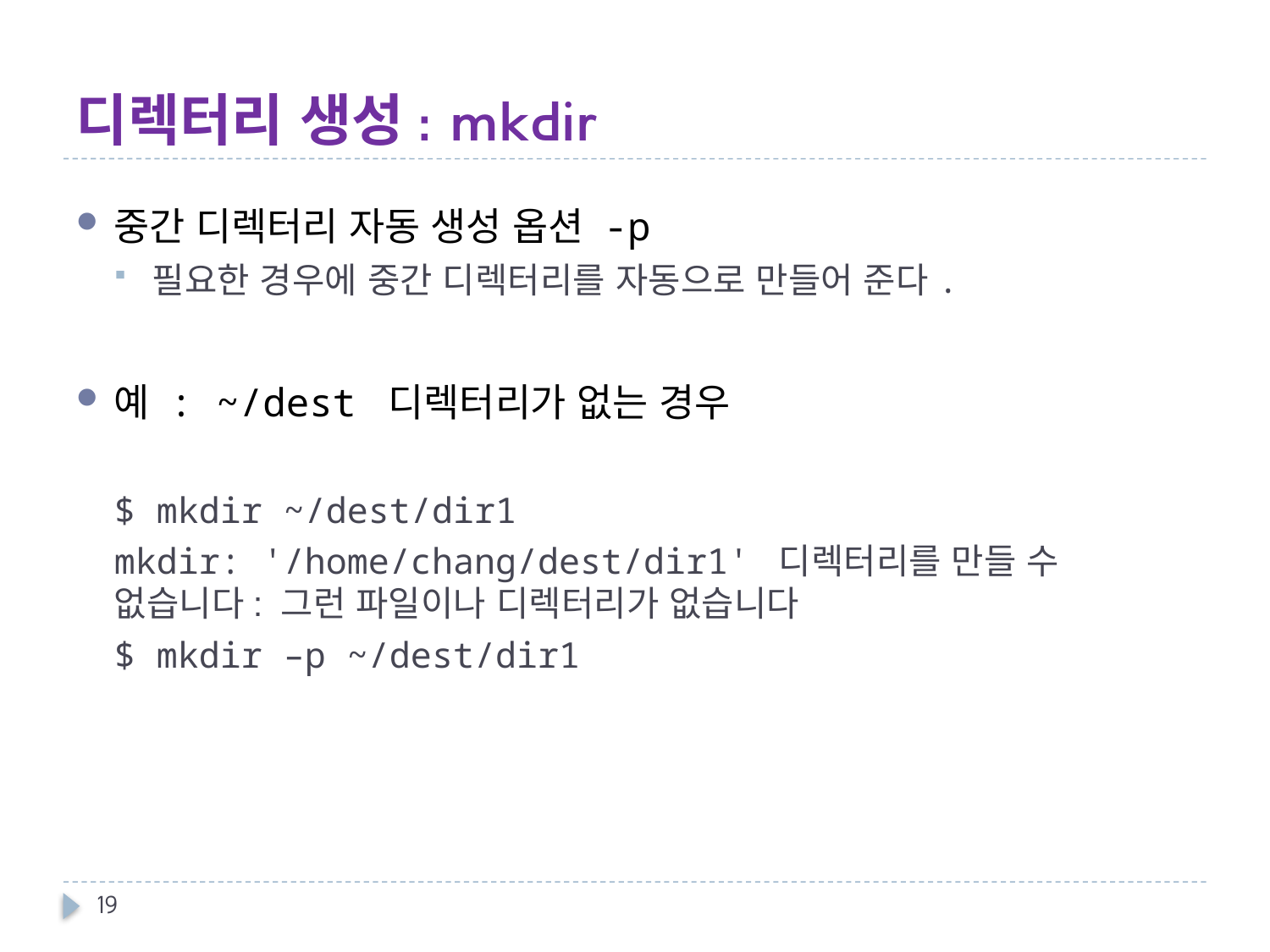

# 디렉터리 생성: mkdir
중간 디렉터리 자동 생성 옵션 -p
필요한 경우에 중간 디렉터리를 자동으로 만들어 준다.

예 : ~/dest 디렉터리가 없는 경우

$ mkdir ~/dest/dir1
mkdir: '/home/chang/dest/dir1' 디렉터리를 만들 수 없습니다: 그런 파일이나 디렉터리가 없습니다
$ mkdir –p ~/dest/dir1
19